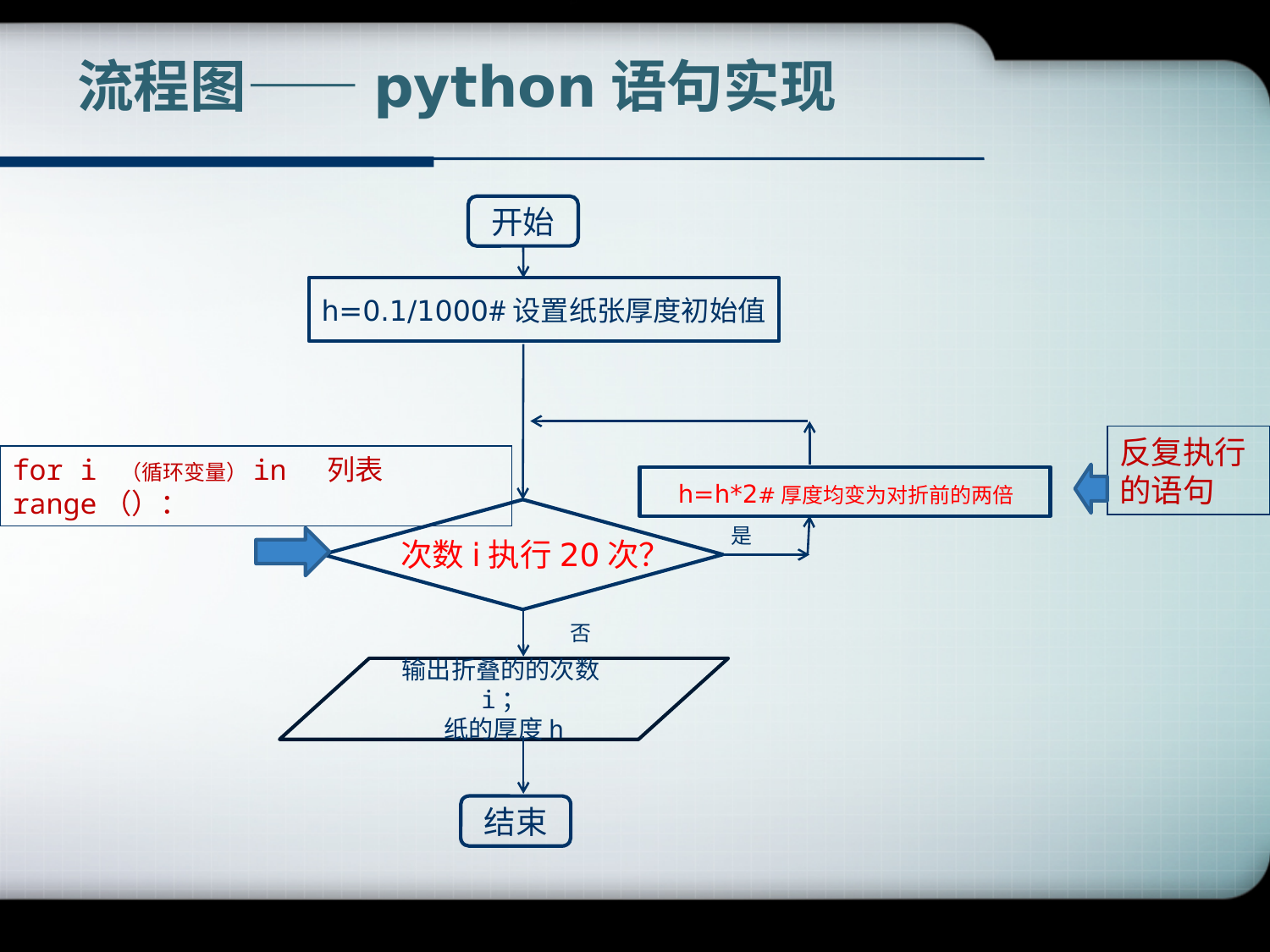

# 流程图——python语句实现
开始
h=0.1/1000#设置纸张厚度初始值

是
否
输出折叠的的次数i；
纸的厚度h
结束
反复执行的语句

for i （循环变量）in  列表range（）：

h=h*2#厚度均变为对折前的两倍
次数i执行20次？